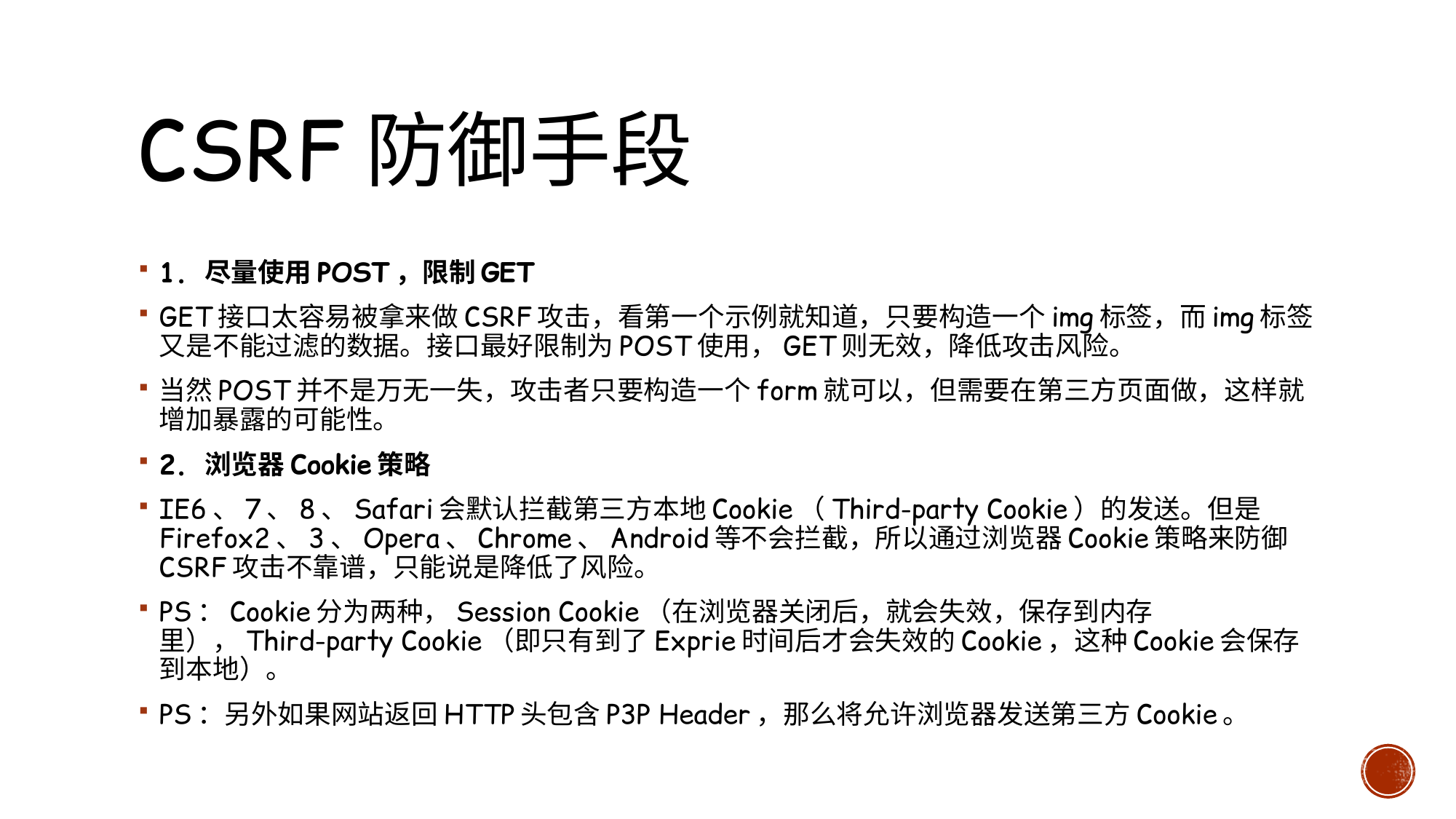

# CSRF防御手段
1. 尽量使用POST，限制GET
GET接口太容易被拿来做CSRF攻击，看第一个示例就知道，只要构造一个img标签，而img标签又是不能过滤的数据。接口最好限制为POST使用，GET则无效，降低攻击风险。
当然POST并不是万无一失，攻击者只要构造一个form就可以，但需要在第三方页面做，这样就增加暴露的可能性。
2. 浏览器Cookie策略
IE6、7、8、Safari会默认拦截第三方本地Cookie（Third-party Cookie）的发送。但是Firefox2、3、Opera、Chrome、Android等不会拦截，所以通过浏览器Cookie策略来防御CSRF攻击不靠谱，只能说是降低了风险。
PS：Cookie分为两种，Session Cookie（在浏览器关闭后，就会失效，保存到内存里），Third-party Cookie（即只有到了Exprie时间后才会失效的Cookie，这种Cookie会保存到本地）。
PS：另外如果网站返回HTTP头包含P3P Header，那么将允许浏览器发送第三方Cookie。